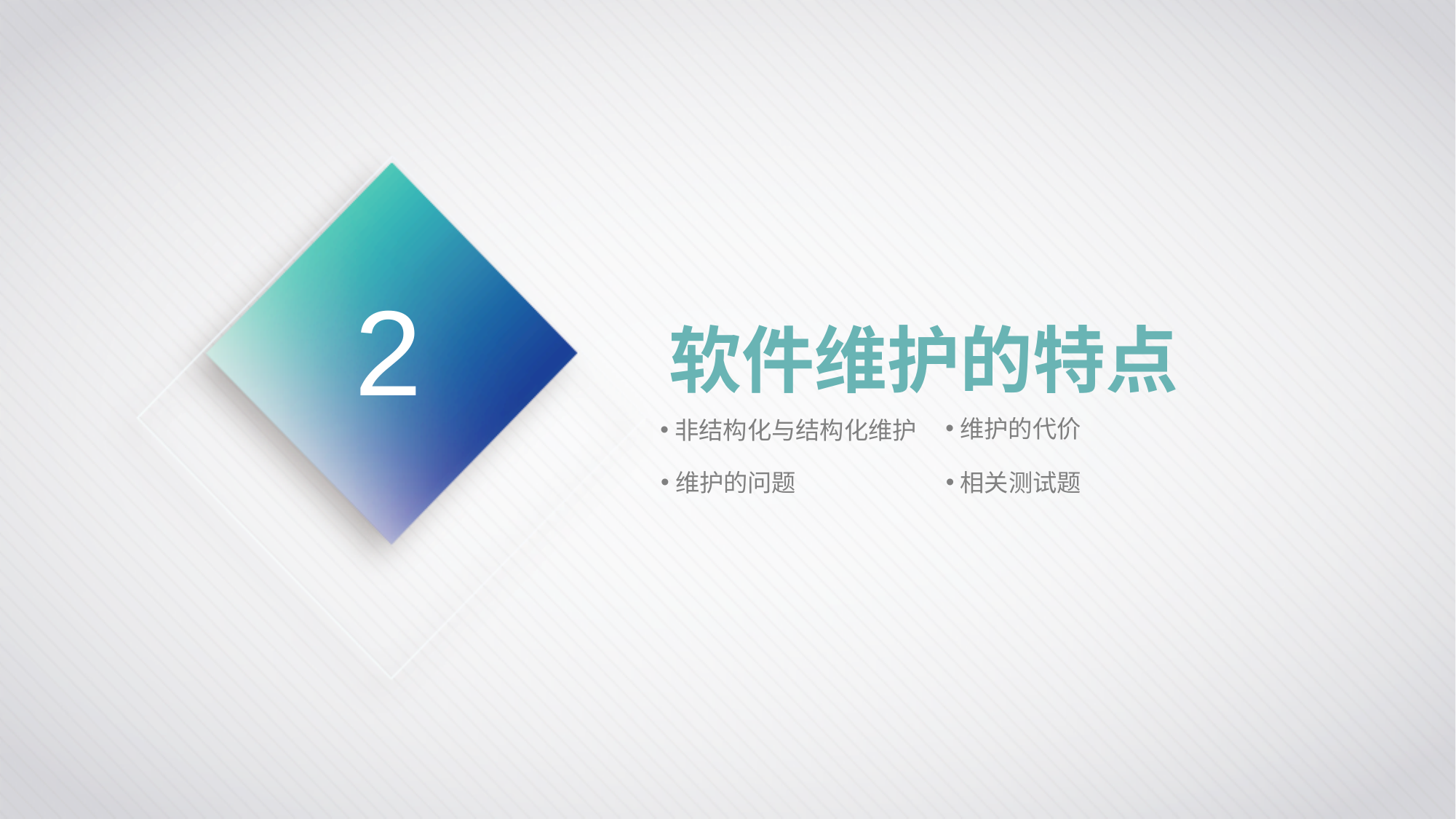

软件维护的特点
2
维护的代价
非结构化与结构化维护
维护的问题
相关测试题